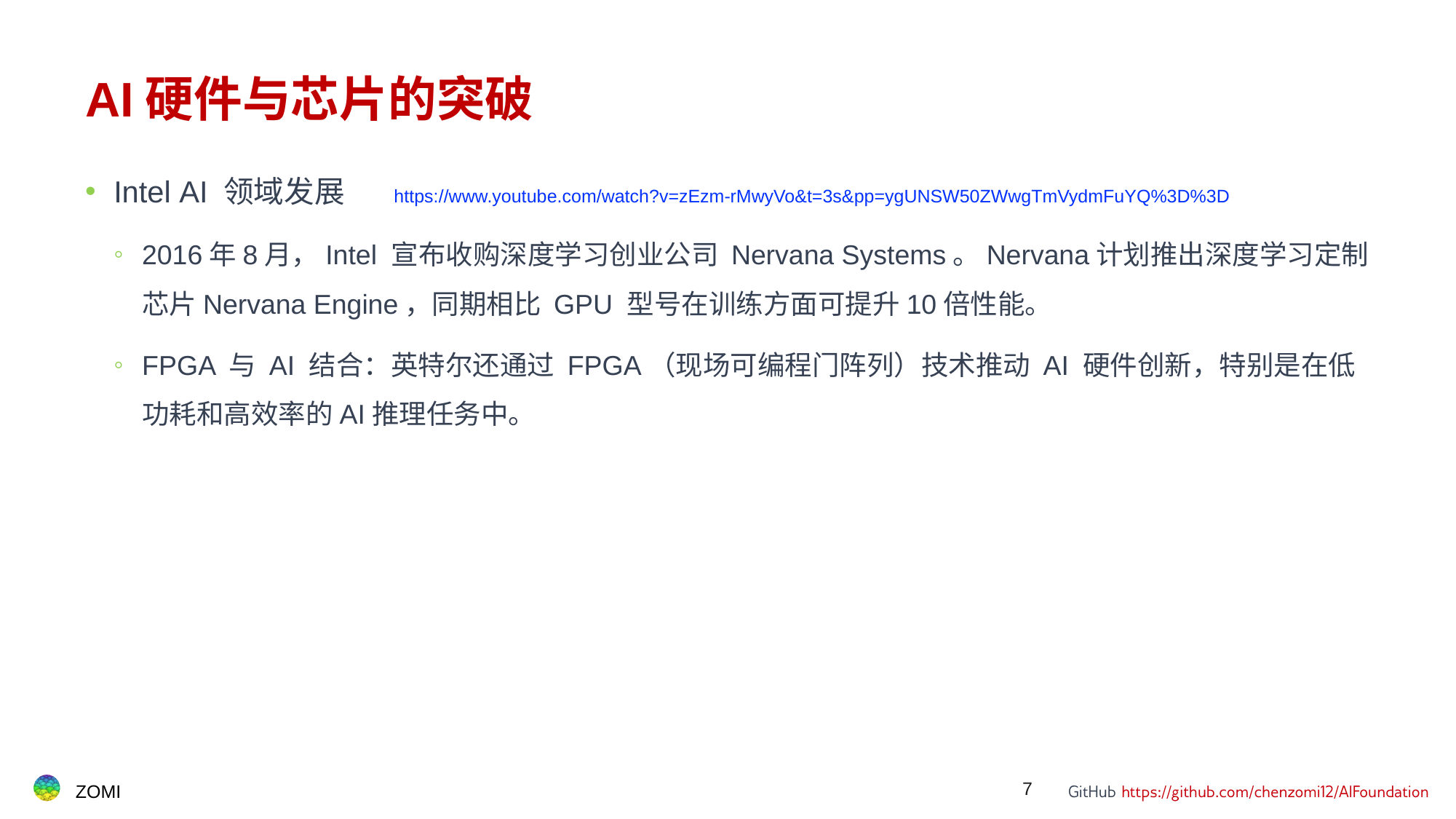

# AI硬件与芯片的突破
Intel AI 领域发展
2016年8月，Intel 宣布收购深度学习创业公司 Nervana Systems。Nervana计划推出深度学习定制芯片Nervana Engine，同期相比 GPU 型号在训练方面可提升10倍性能。
FPGA 与 AI 结合：英特尔还通过 FPGA（现场可编程门阵列）技术推动 AI 硬件创新，特别是在低功耗和高效率的AI推理任务中。
https://www.youtube.com/watch?v=zEzm-rMwyVo&t=3s&pp=ygUNSW50ZWwgTmVydmFuYQ%3D%3D